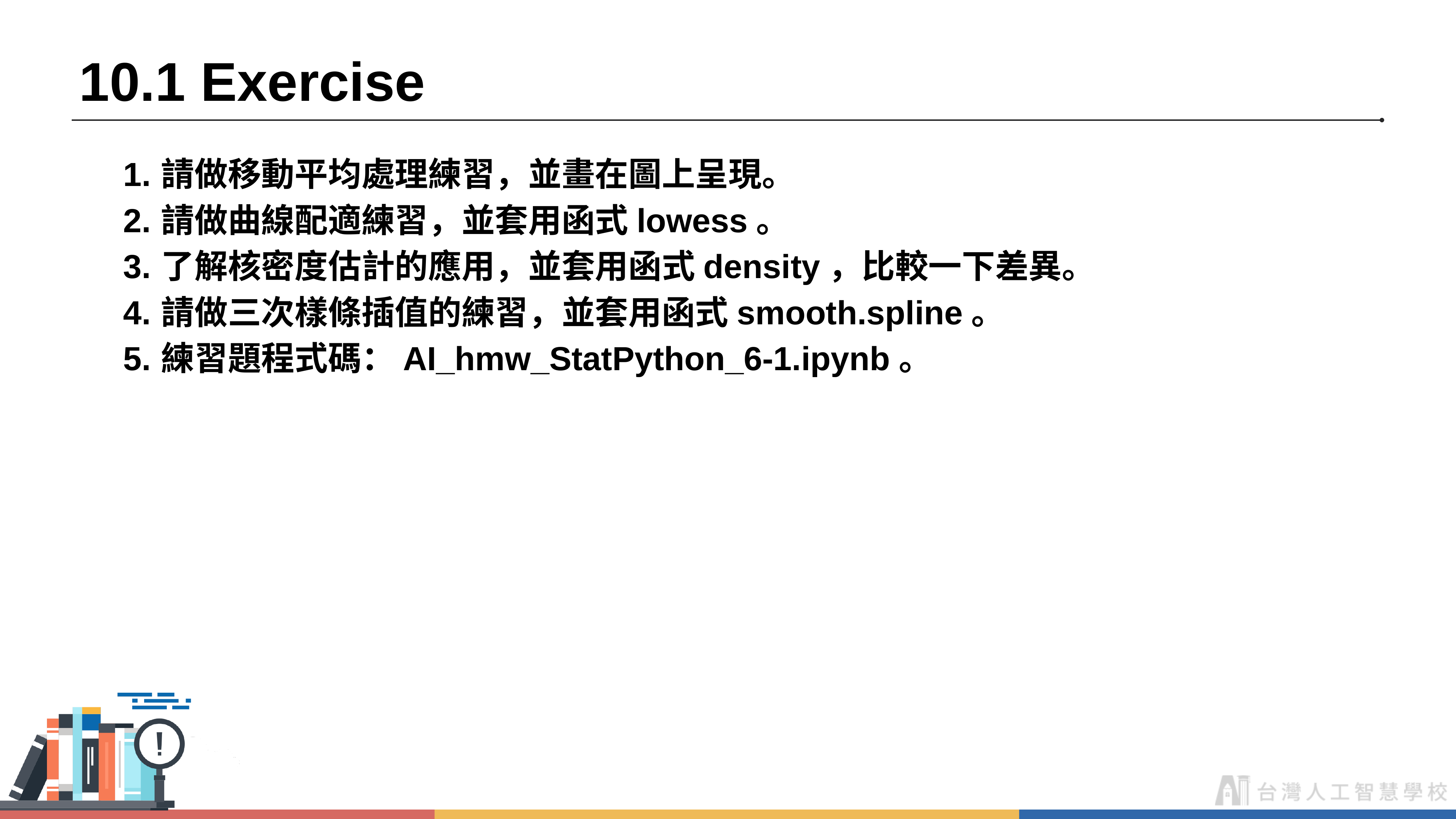

# 10.1 Exercise
請做移動平均處理練習，並畫在圖上呈現。
請做曲線配適練習，並套用函式lowess。
了解核密度估計的應用，並套用函式density，比較一下差異。
請做三次樣條插值的練習，並套用函式smooth.spline。
練習題程式碼：AI_hmw_StatPython_6-1.ipynb。